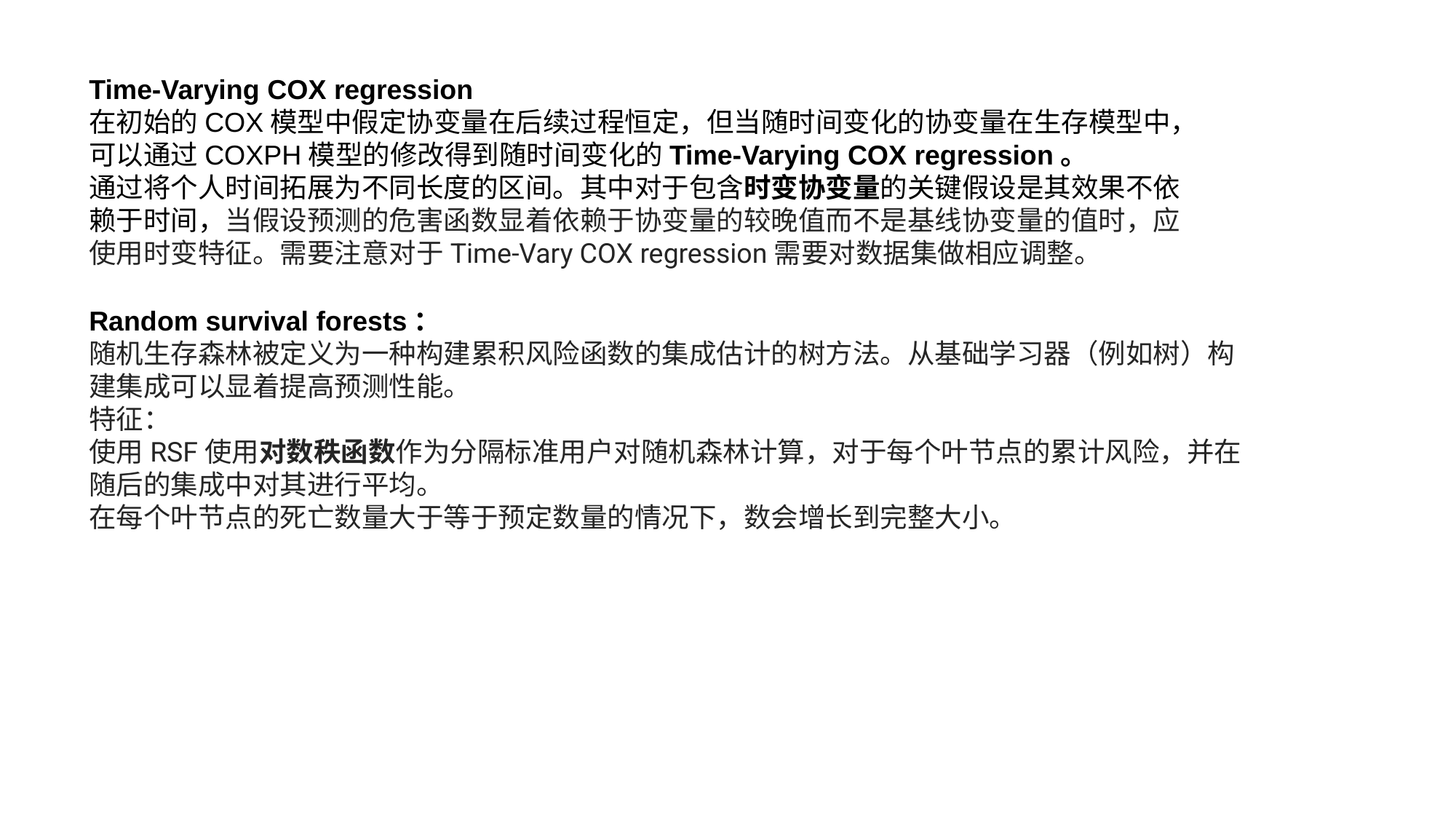

Time-Varying COX regression
在初始的COX模型中假定协变量在后续过程恒定，但当随时间变化的协变量在生存模型中，可以通过COXPH模型的修改得到随时间变化的Time-Varying COX regression。
通过将个人时间拓展为不同长度的区间。其中对于包含时变协变量的关键假设是其效果不依赖于时间，当假设预测的危害函数显着依赖于协变量的较晚值而不是基线协变量的值时，应使用时变特征。需要注意对于Time-Vary COX regression需要对数据集做相应调整。

Random survival forests：
随机生存森林被定义为一种构建累积风险函数的集成估计的树方法。从基础学习器（例如树）构建集成可以显着提高预测性能。
特征：
使用RSF使用对数秩函数作为分隔标准用户对随机森林计算，对于每个叶节点的累计风险，并在随后的集成中对其进行平均。
在每个叶节点的死亡数量大于等于预定数量的情况下，数会增长到完整大小。